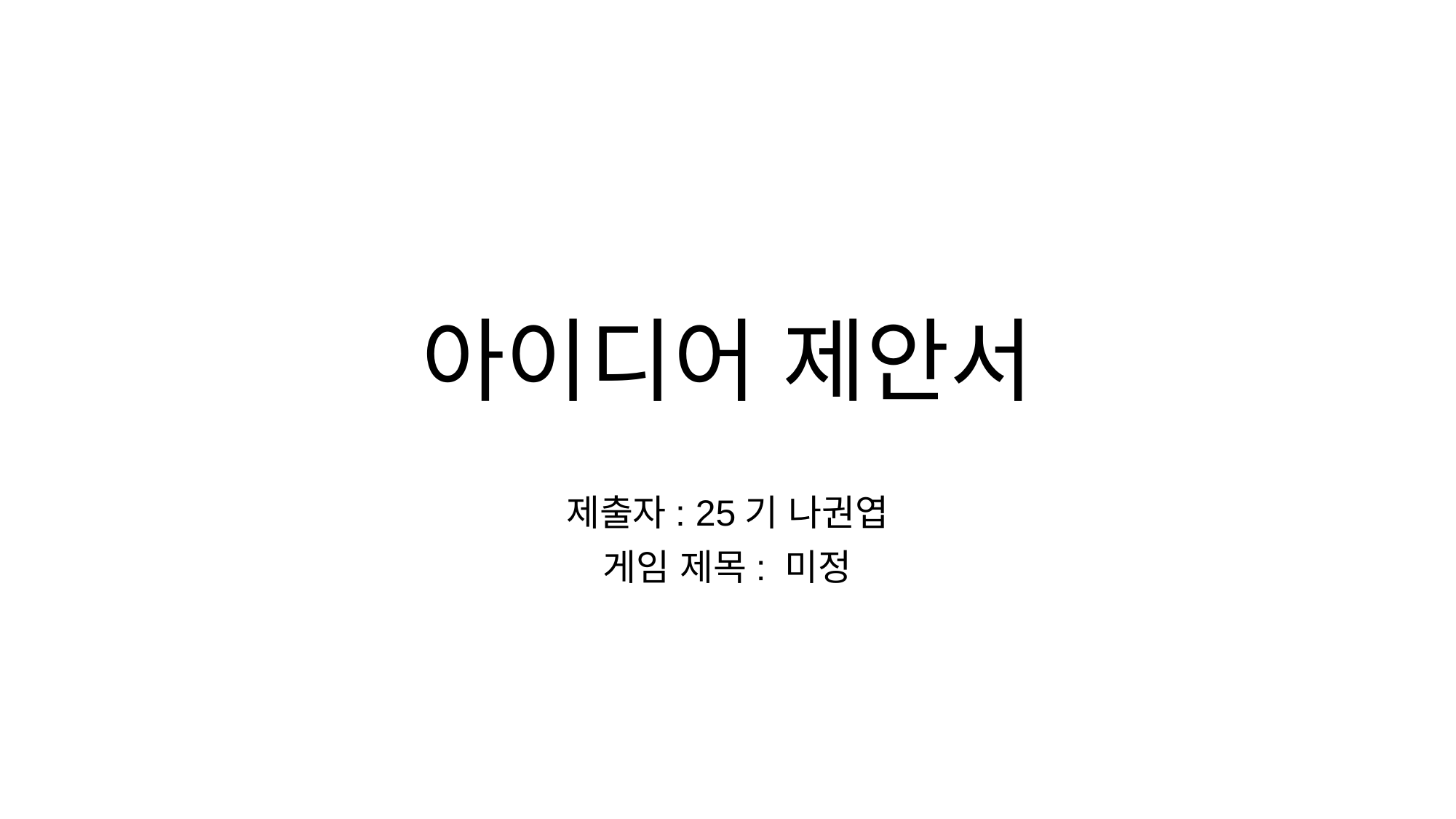

# 아이디어 제안서

제출자: 25기 나권엽
게임 제목: 미정